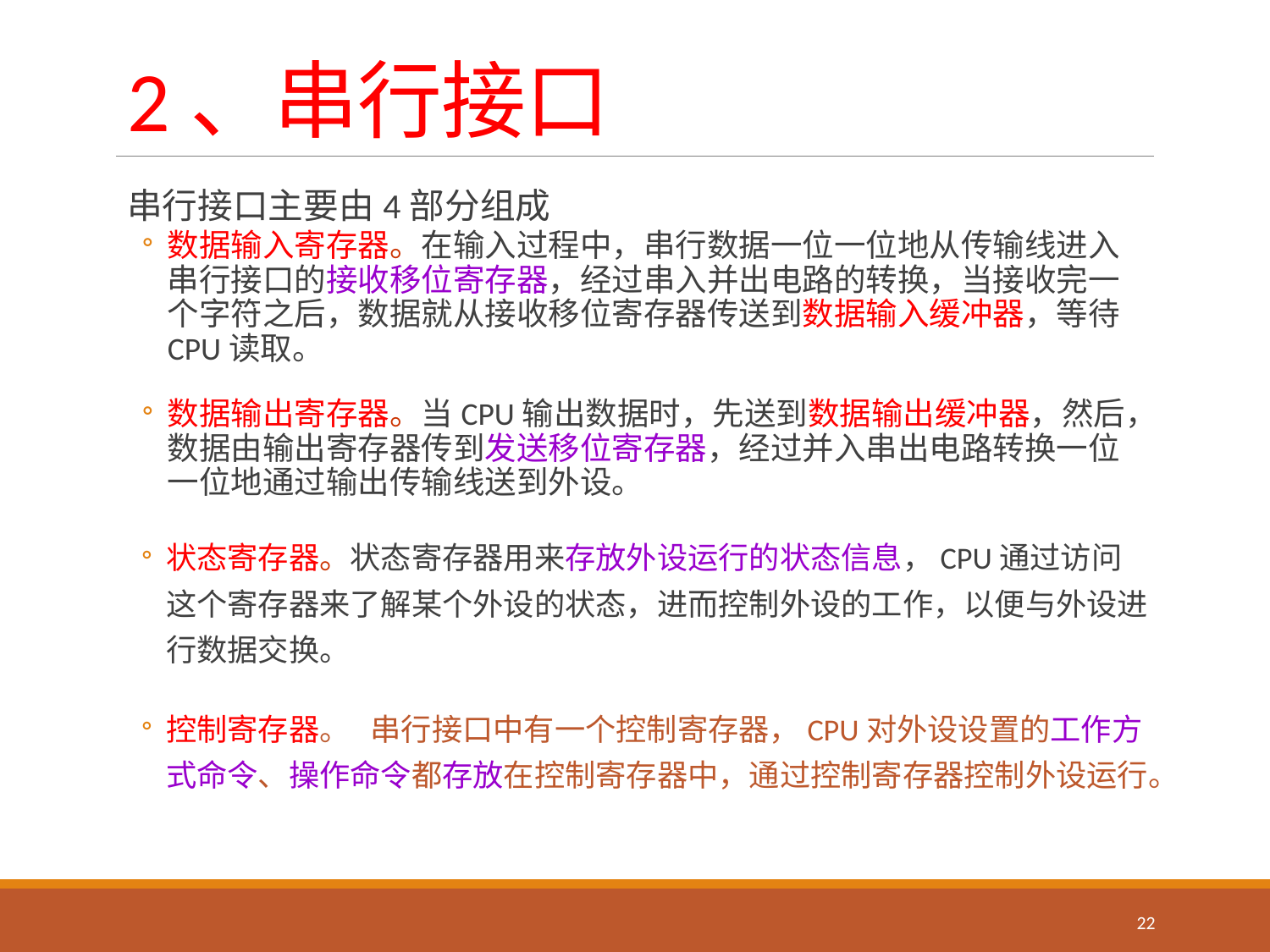

# 2、串行接口
串行接口主要由4部分组成
数据输入寄存器。在输入过程中，串行数据一位一位地从传输线进入串行接口的接收移位寄存器，经过串入并出电路的转换，当接收完一个字符之后，数据就从接收移位寄存器传送到数据输入缓冲器，等待CPU读取。
数据输出寄存器。当CPU输出数据时，先送到数据输出缓冲器，然后，数据由输出寄存器传到发送移位寄存器，经过并入串出电路转换一位一位地通过输出传输线送到外设。
状态寄存器。状态寄存器用来存放外设运行的状态信息，CPU通过访问这个寄存器来了解某个外设的状态，进而控制外设的工作，以便与外设进行数据交换。
控制寄存器。   串行接口中有一个控制寄存器，CPU对外设设置的工作方式命令、操作命令都存放在控制寄存器中，通过控制寄存器控制外设运行。
22